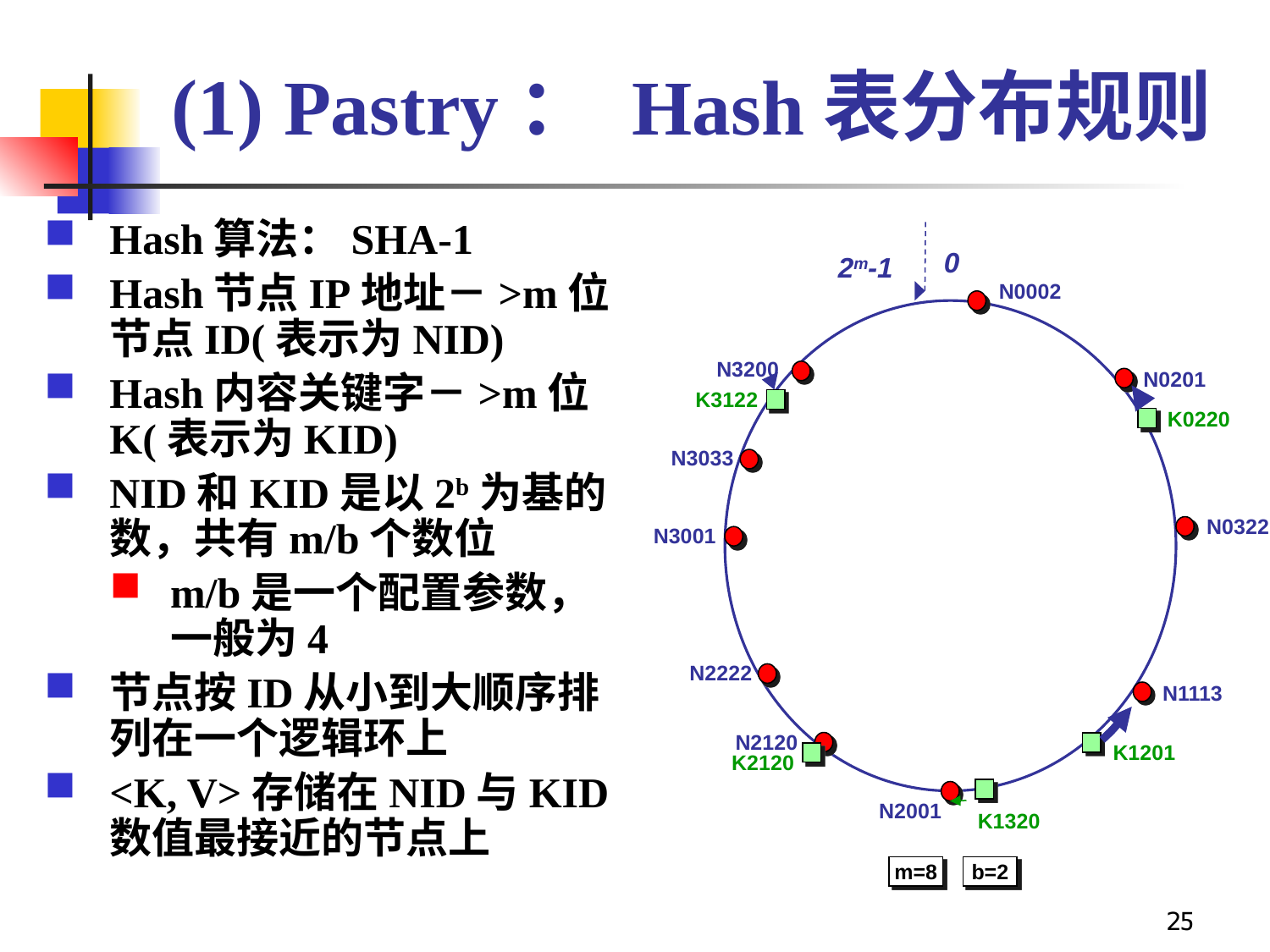

# (1) Pastry： Hash表分布规则
Hash算法：SHA-1
Hash节点IP地址－>m位节点ID(表示为NID)
Hash内容关键字－>m位K(表示为KID)
NID和KID是以2b为基的数，共有m/b个数位
m/b是一个配置参数，一般为4
节点按ID从小到大顺序排列在一个逻辑环上
<K, V>存储在NID与KID数值最接近的节点上

0
2m-1
N0002

N3200
N0201

N3033

N0322
N3001

N2222

N1113

N2120

N2001

K3122

K0220

K1201
K2120

K1320
m=8
b=2
25